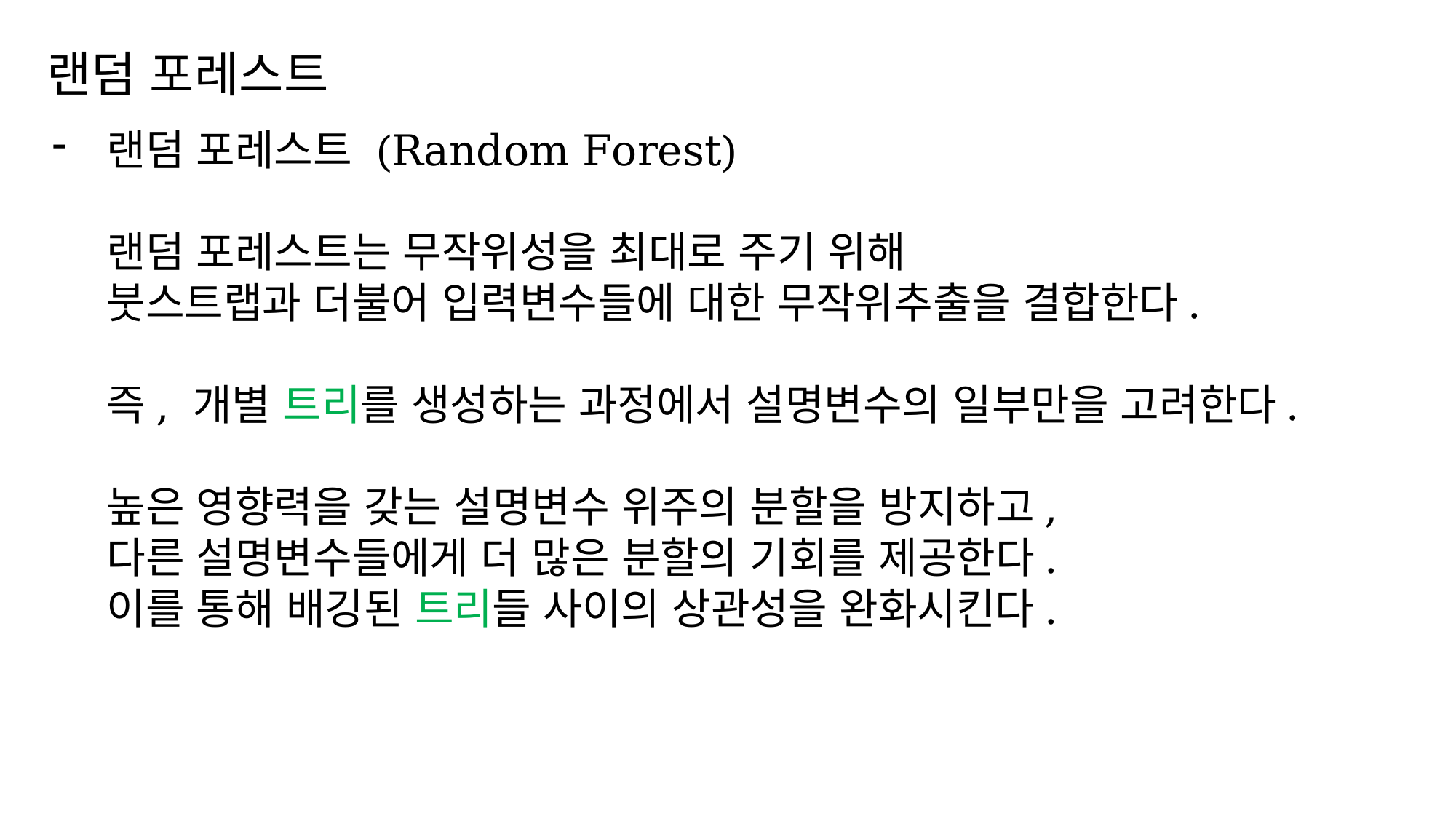

랜덤 포레스트
랜덤 포레스트 (Random Forest)
랜덤 포레스트는 무작위성을 최대로 주기 위해
붓스트랩과 더불어 입력변수들에 대한 무작위추출을 결합한다.
즉, 개별 트리를 생성하는 과정에서 설명변수의 일부만을 고려한다.
높은 영향력을 갖는 설명변수 위주의 분할을 방지하고,
다른 설명변수들에게 더 많은 분할의 기회를 제공한다.
이를 통해 배깅된 트리들 사이의 상관성을 완화시킨다.